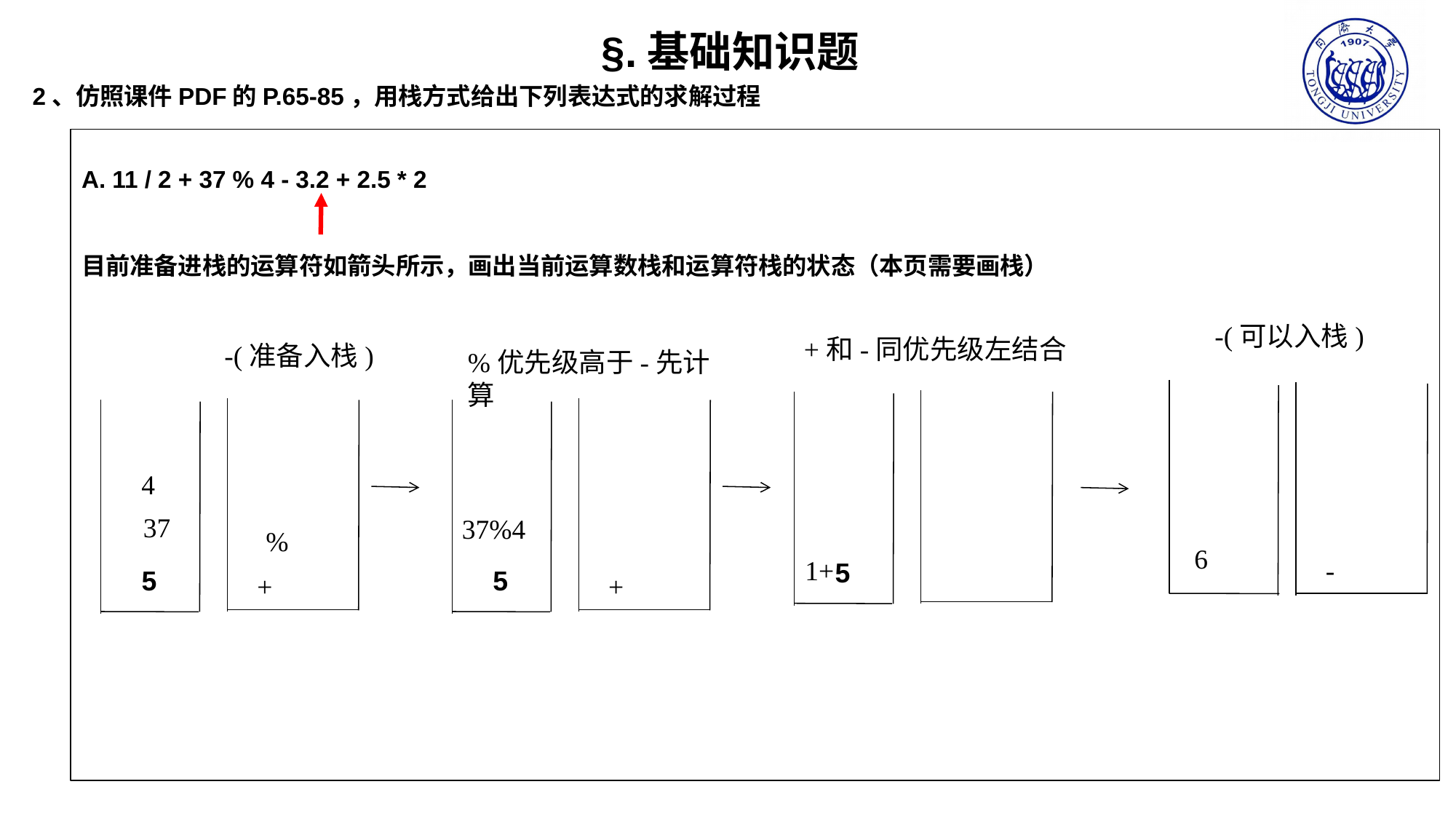

§.基础知识题
2、仿照课件PDF的P.65-85，用栈方式给出下列表达式的求解过程

A. 11 / 2 + 37 % 4 - 3.2 + 2.5 * 2

目前准备进栈的运算符如箭头所示，画出当前运算数栈和运算符栈的状态（本页需要画栈）

-(可以入栈)
+和-同优先级左结合
-(准备入栈)
%优先级高于-先计算
4
37
37%4
%
6
1+
-
5
5
5
+
+